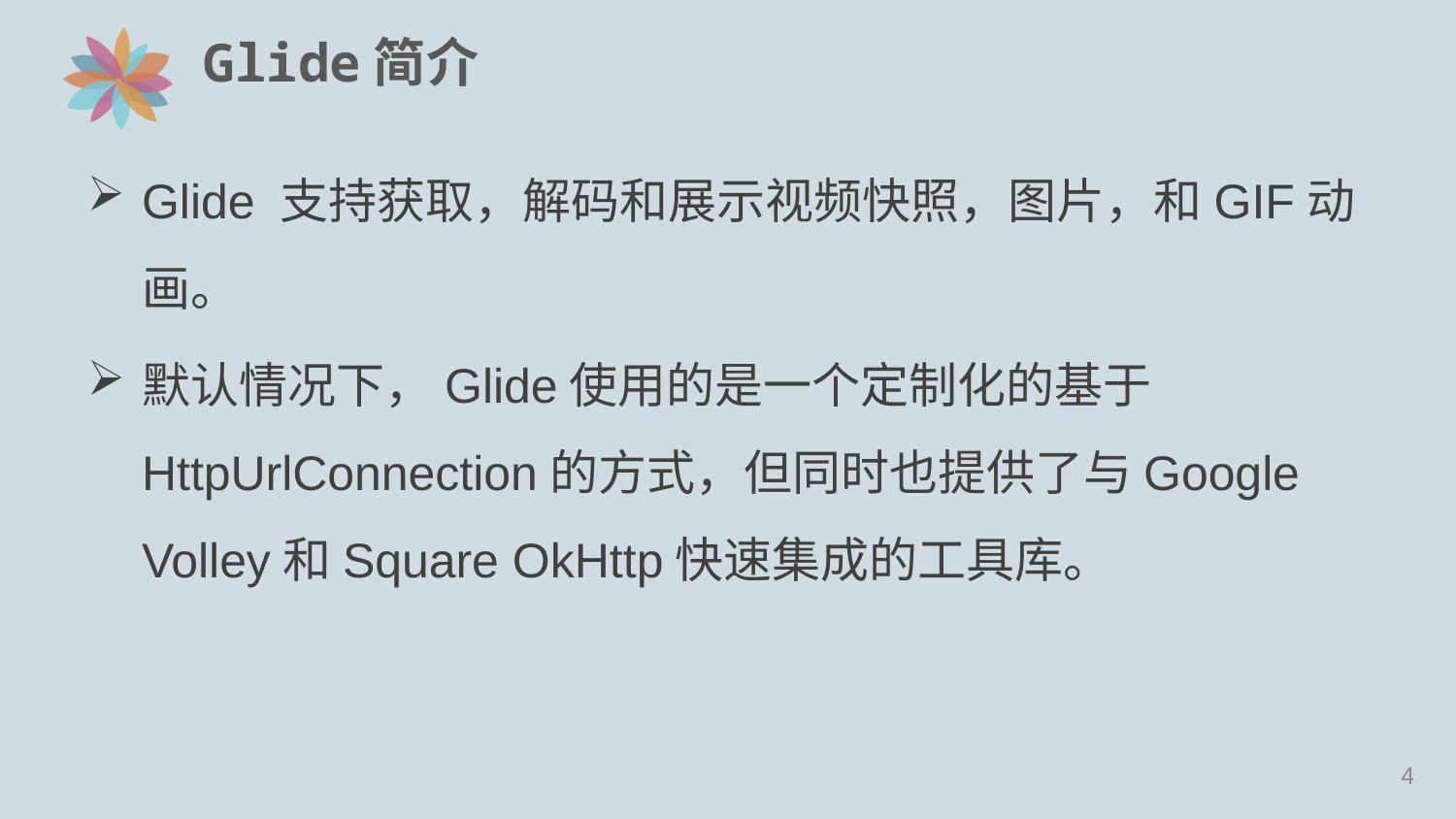

# Glide简介
Glide 支持获取，解码和展示视频快照，图片，和GIF动画。
默认情况下，Glide使用的是一个定制化的基于HttpUrlConnection的方式，但同时也提供了与Google Volley和Square OkHttp快速集成的工具库。

4